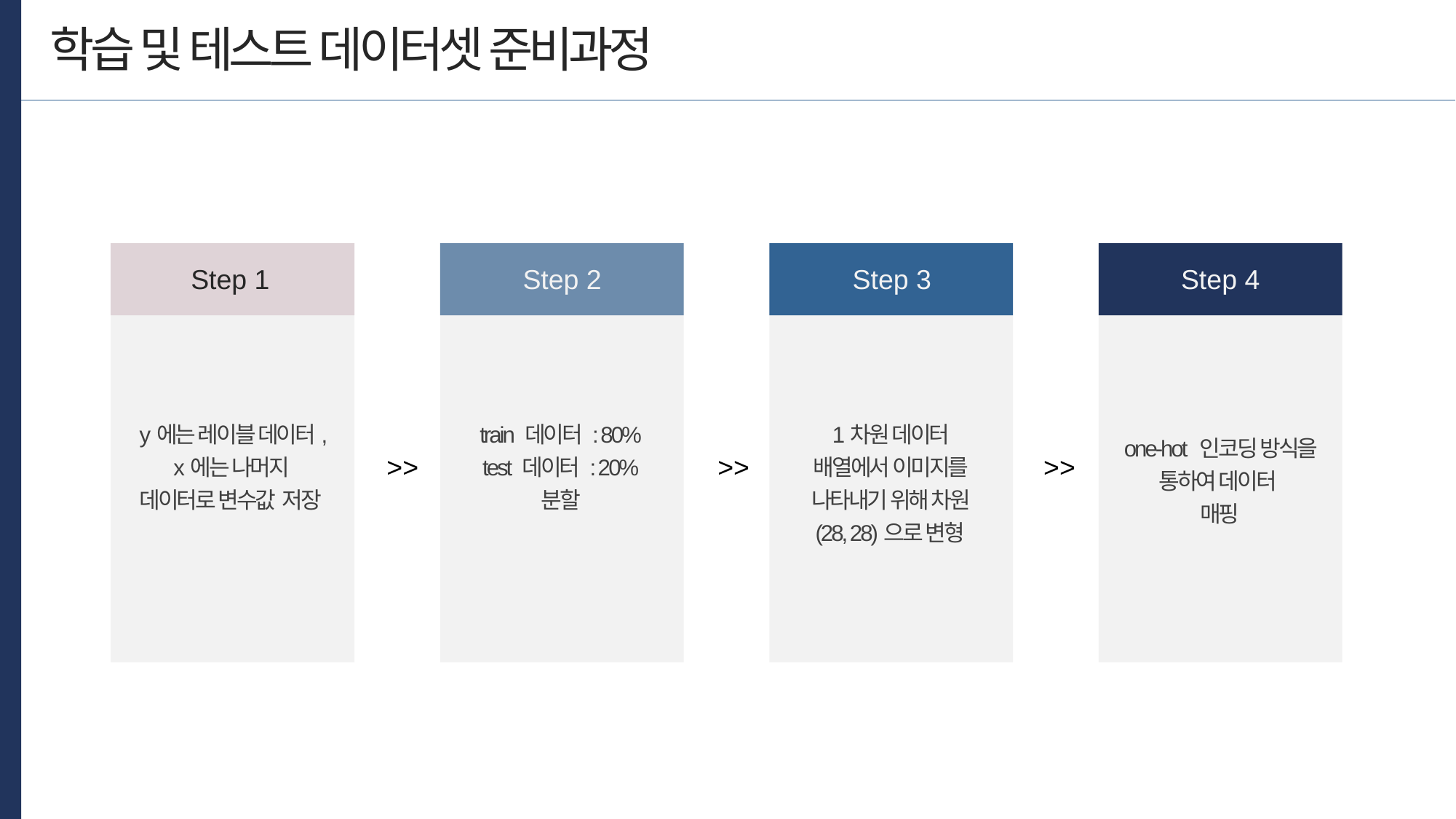

학습 및 테스트 데이터셋 준비과정

Step 1
Step 2
Step 3
Step 4
y에는 레이블 데이터,
x에는 나머지 데이터로 변수값  저장
train 데이터 : 80%
test 데이터 : 20%
분할
1차원 데이터 배열에서 이미지를 나타내기 위해 차원 (28, 28)으로 변형
one-hot 인코딩 방식을 통하여 데이터
매핑
>>
>>
>>